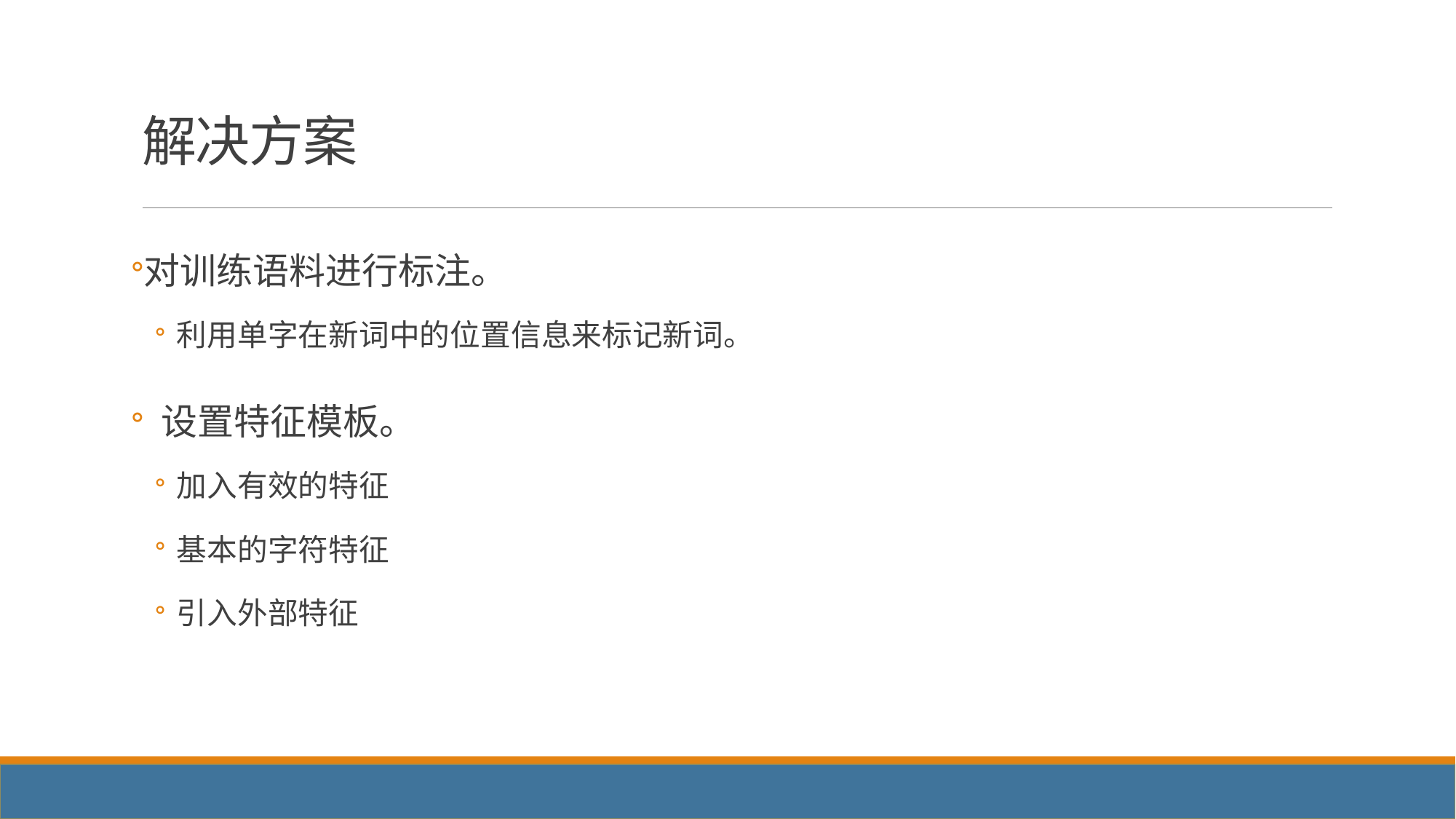

# 解决方案
对训练语料进行标注。
利用单字在新词中的位置信息来标记新词。
 设置特征模板。
加入有效的特征
基本的字符特征
引入外部特征